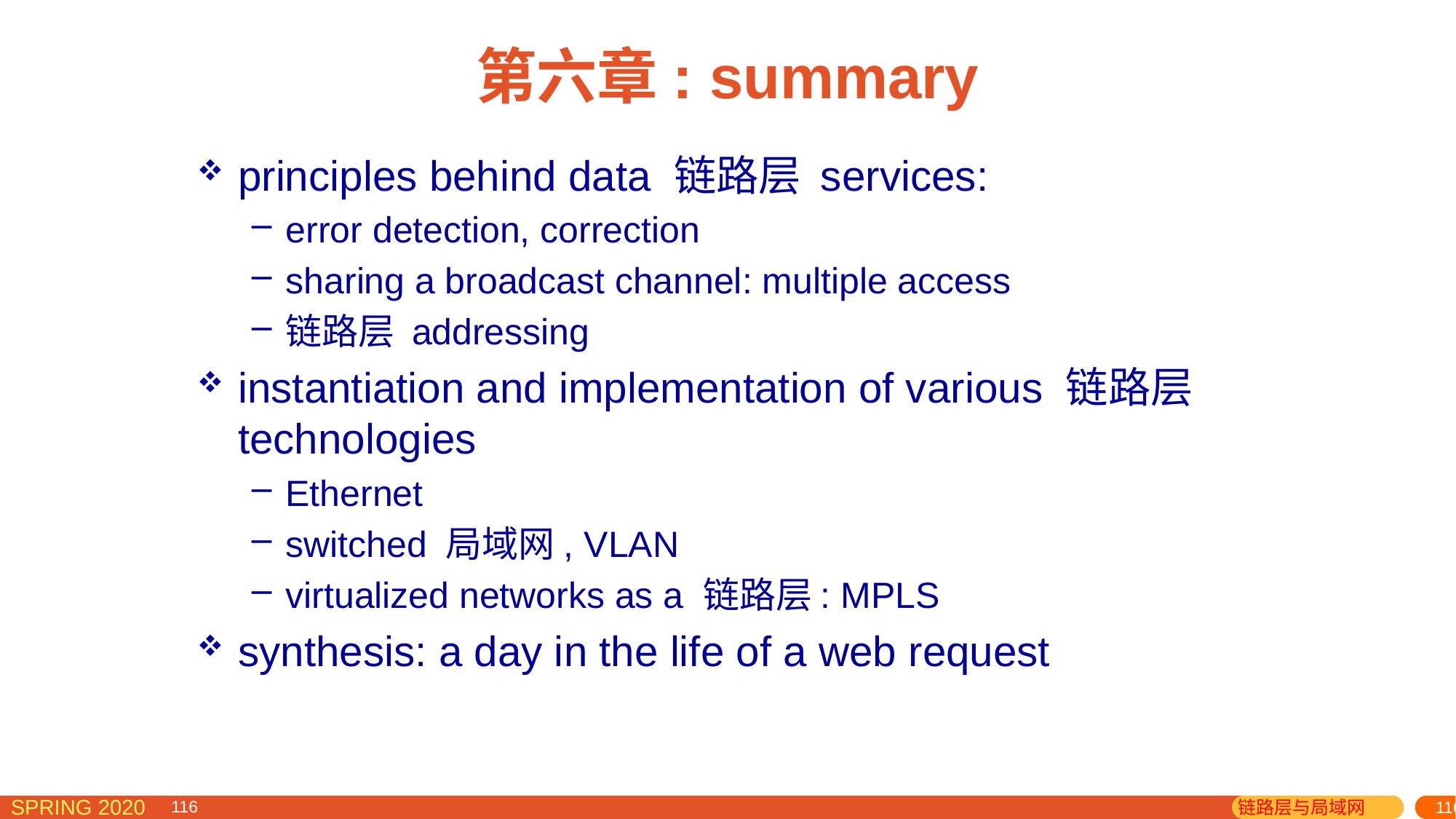

# 第六章: summary
principles behind data 链路层 services:
error detection, correction
sharing a broadcast channel: multiple access
链路层 addressing
instantiation and implementation of various 链路层 technologies
Ethernet
switched 局域网, VLAN
virtualized networks as a 链路层: MPLS
synthesis: a day in the life of a web request

          链路层与局域网